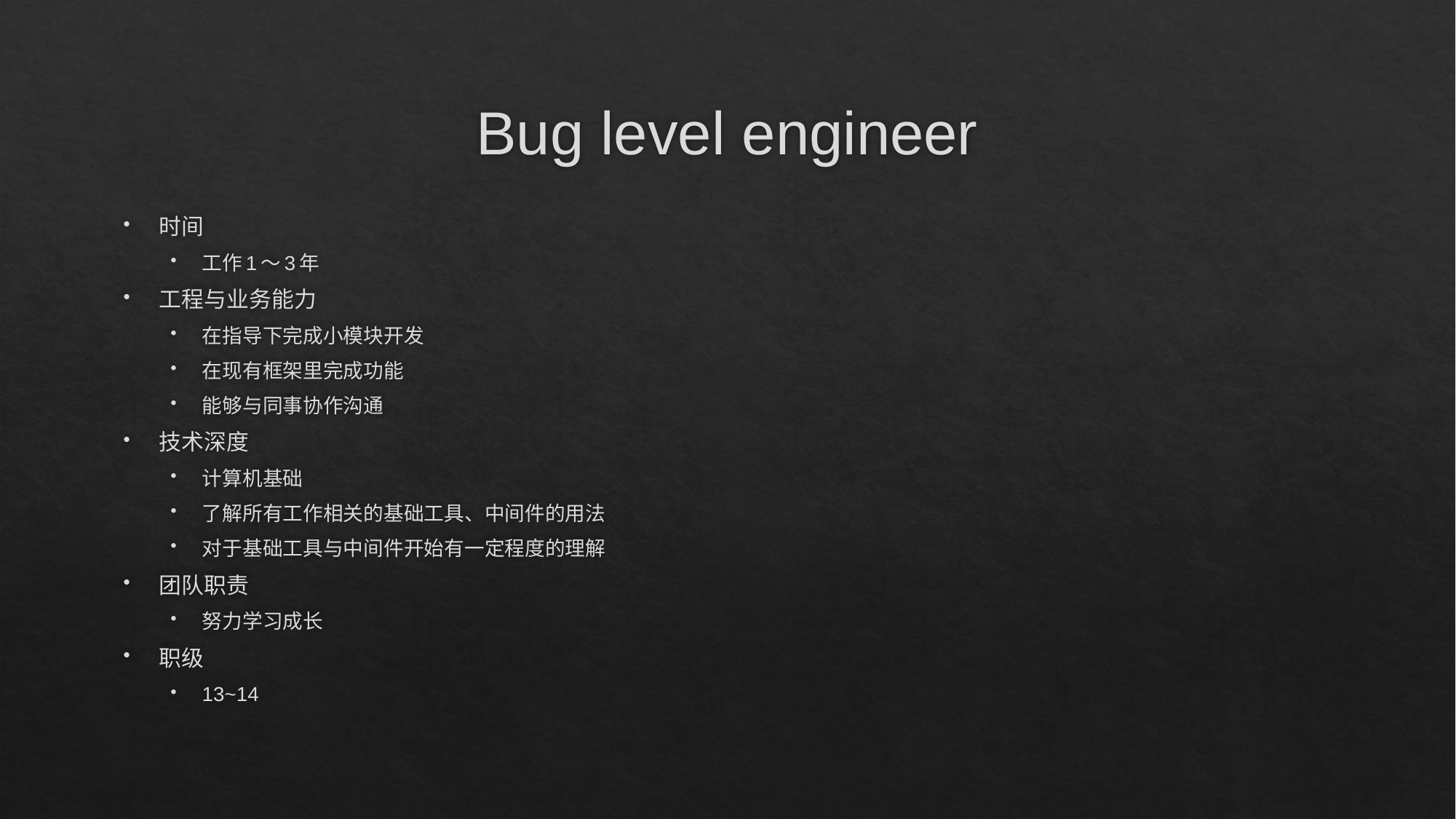

# Bug level engineer
时间
工作1～3年
工程与业务能力
在指导下完成小模块开发
在现有框架里完成功能
能够与同事协作沟通
技术深度
计算机基础
了解所有工作相关的基础工具、中间件的用法
对于基础工具与中间件开始有一定程度的理解
团队职责
努力学习成长
职级
13~14